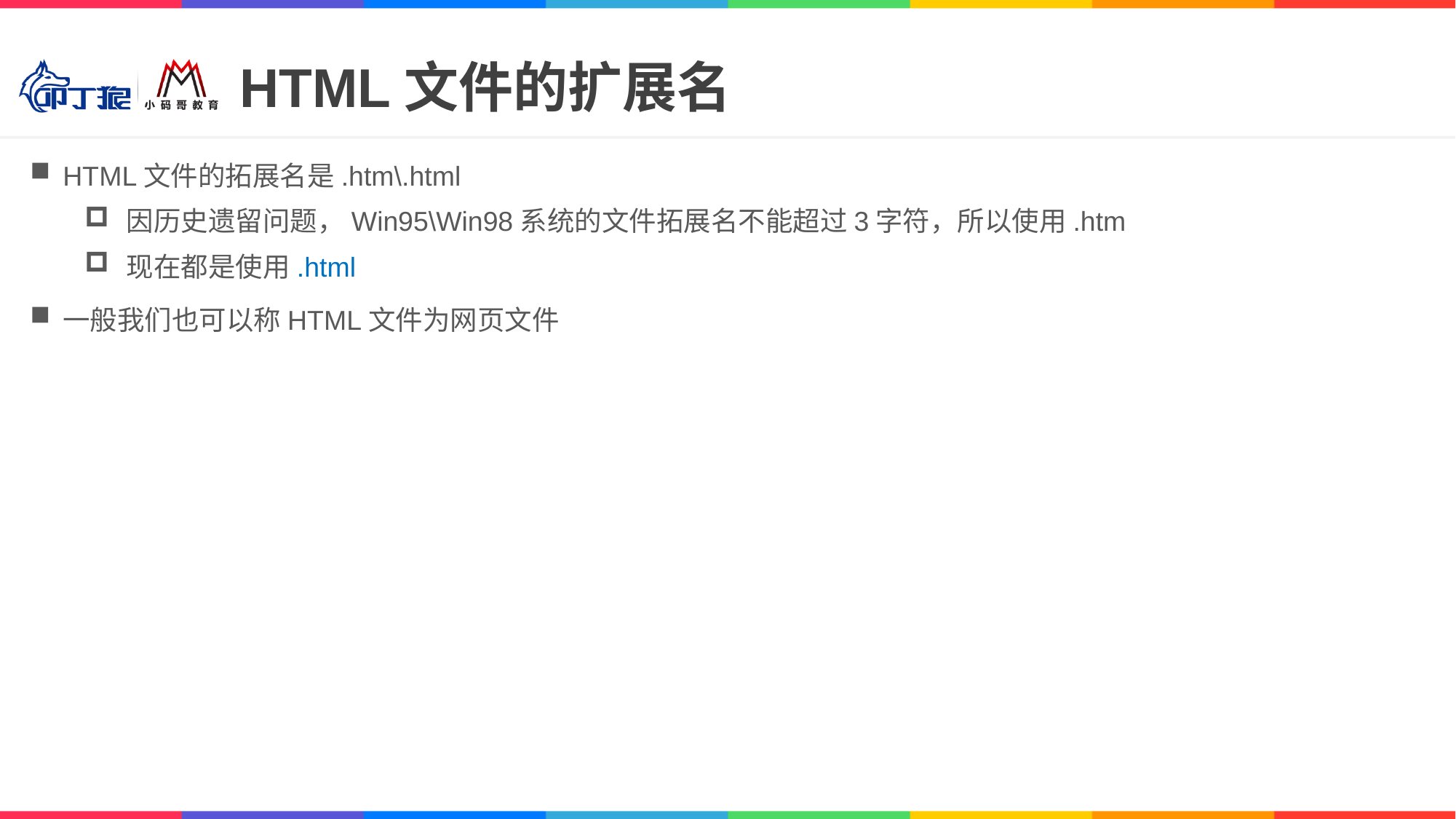

# HTML文件的扩展名
HTML文件的拓展名是.htm\.html
因历史遗留问题，Win95\Win98系统的文件拓展名不能超过3字符，所以使用.htm
现在都是使用.html
一般我们也可以称HTML文件为网页文件